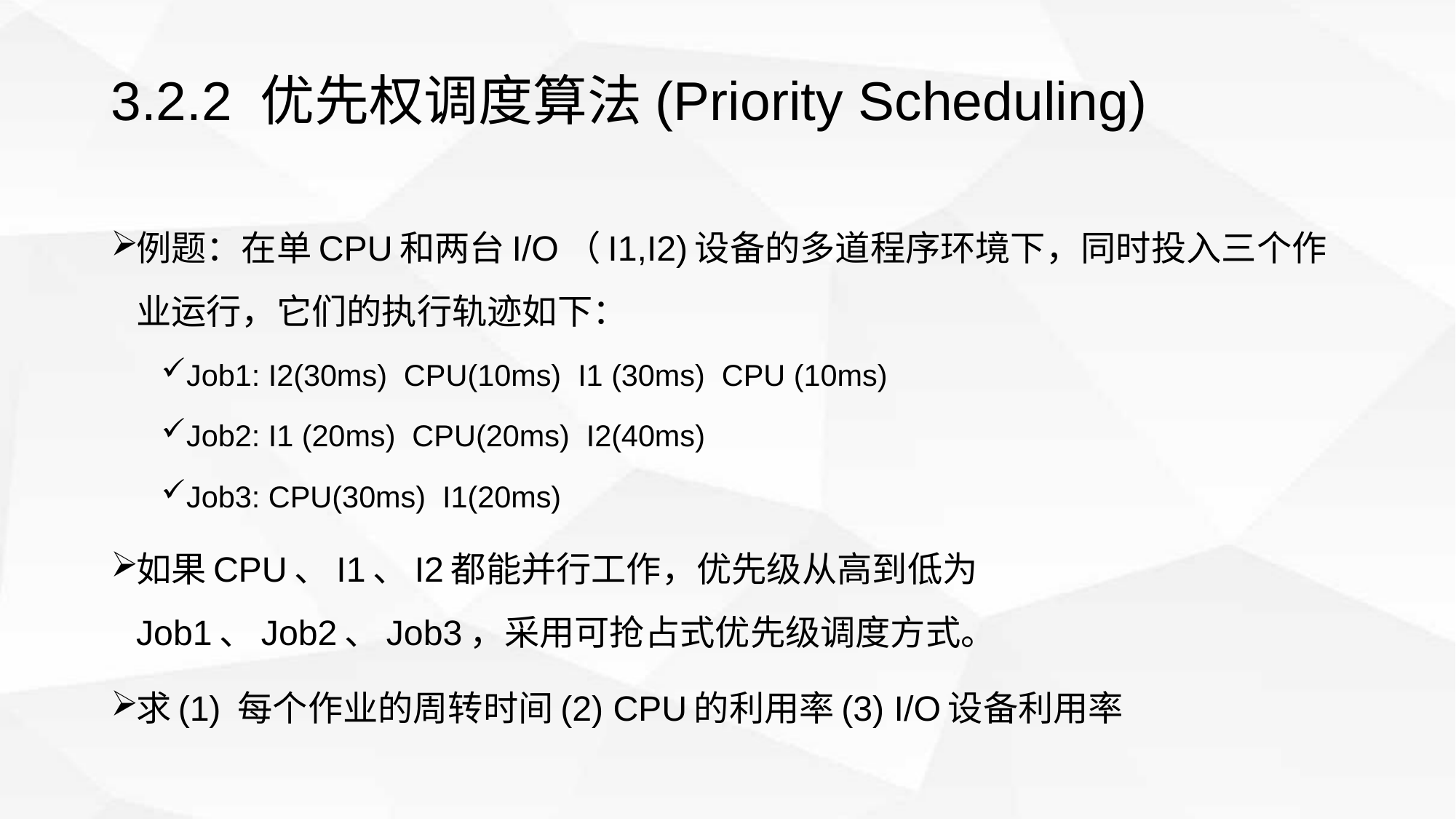

# 3.2.2 优先权调度算法(Priority Scheduling)
例题：在单CPU和两台I/O（I1,I2)设备的多道程序环境下，同时投入三个作业运行，它们的执行轨迹如下：
Job1: I2(30ms)  CPU(10ms)  I1 (30ms)  CPU (10ms)
Job2: I1 (20ms)  CPU(20ms)  I2(40ms)
Job3: CPU(30ms)  I1(20ms)
如果CPU、I1、I2都能并行工作，优先级从高到低为Job1、Job2、Job3，采用可抢占式优先级调度方式。
求(1) 每个作业的周转时间(2) CPU的利用率(3) I/O设备利用率